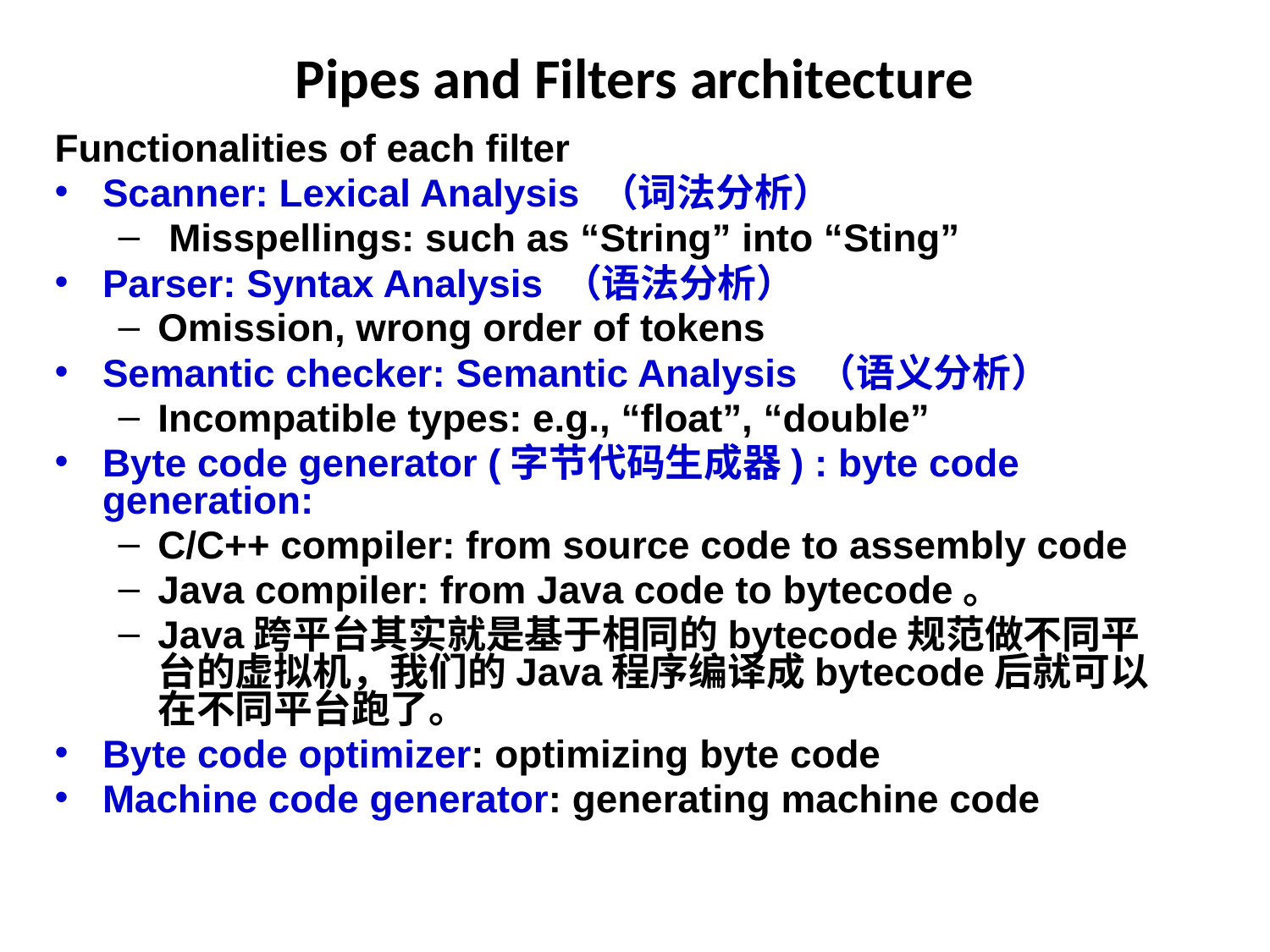

Pipes and Filters architecture
Functionalities of each filter
Scanner: Lexical Analysis （词法分析）
 Misspellings: such as “String” into “Sting”
Parser: Syntax Analysis （语法分析）
Omission, wrong order of tokens
Semantic checker: Semantic Analysis （语义分析）
Incompatible types: e.g., “float”, “double”
Byte code generator (字节代码生成器) : byte code generation:
C/C++ compiler: from source code to assembly code
Java compiler: from Java code to bytecode。
Java跨平台其实就是基于相同的bytecode规范做不同平台的虚拟机，我们的Java程序编译成bytecode后就可以在不同平台跑了。
Byte code optimizer: optimizing byte code
Machine code generator: generating machine code